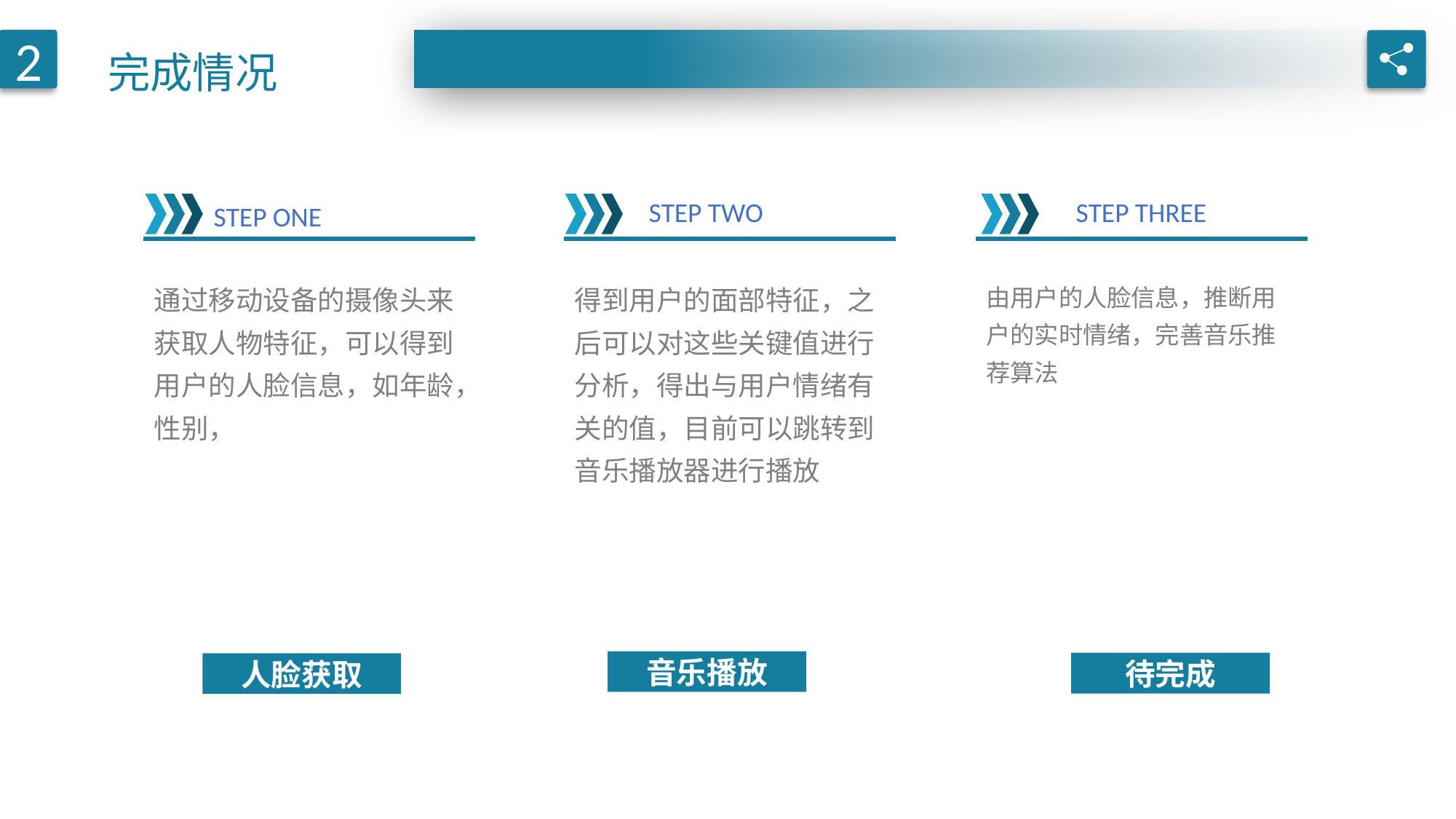

完成情况
2

STEP THREE
STEP TWO

STEP ONE

通过移动设备的摄像头来获取人物特征，可以得到用户的人脸信息，如年龄，性别，
得到用户的面部特征，之后可以对这些关键值进行分析，得出与用户情绪有关的值，目前可以跳转到音乐播放器进行播放
由用户的人脸信息，推断用户的实时情绪，完善音乐推荐算法
音乐播放
待完成
人脸获取